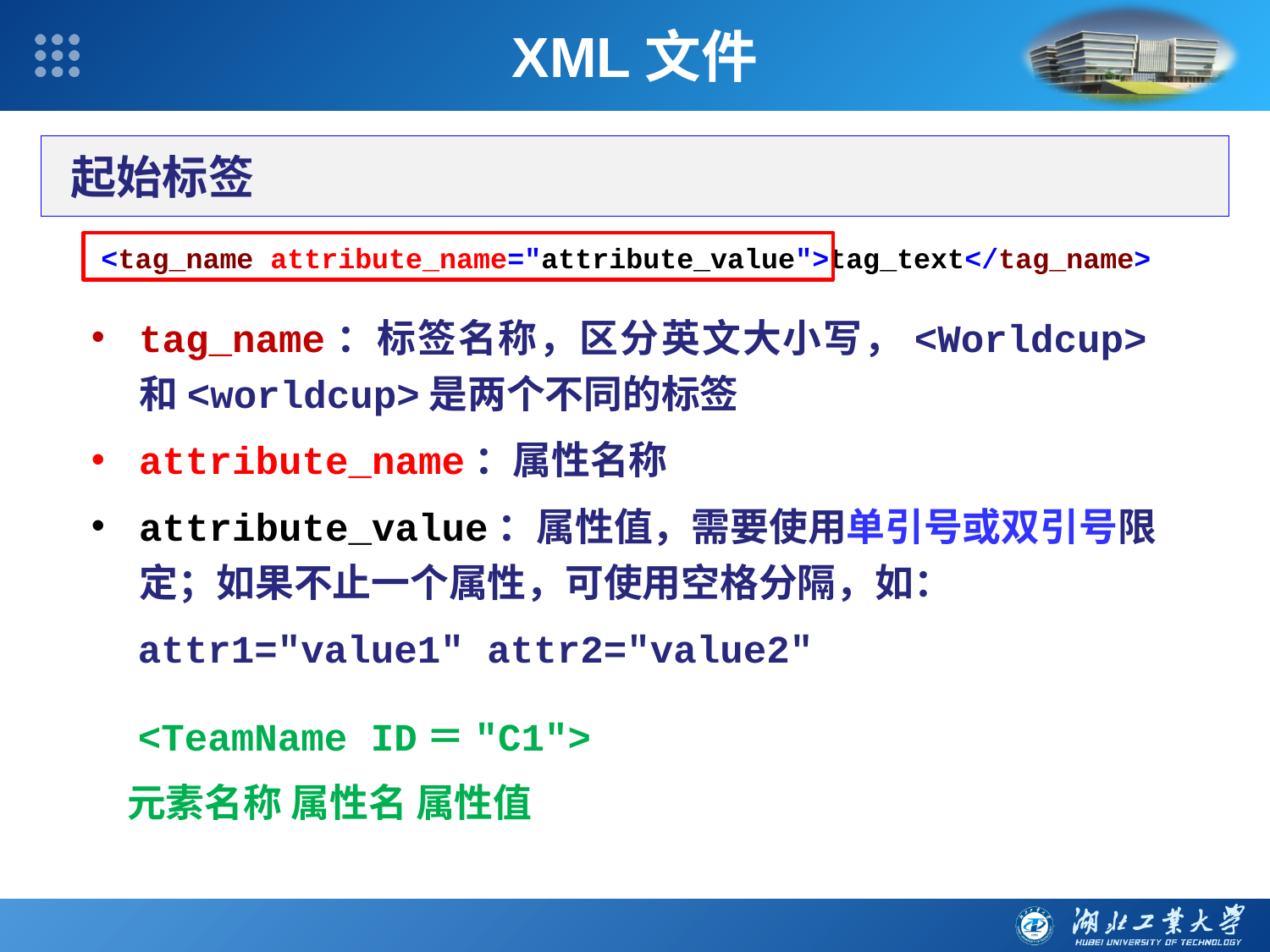

XML文件
起始标签

 <tag_name attribute_name="attribute_value">tag_text</tag_name>
tag_name：标签名称，区分英文大小写，<Worldcup>和<worldcup>是两个不同的标签
attribute_name：属性名称
attribute_value：属性值，需要使用单引号或双引号限定；如果不止一个属性，可使用空格分隔，如：
  attr1="value1" attr2="value2"
  <TeamName ID＝"C1">
   元素名称 属性名 属性值